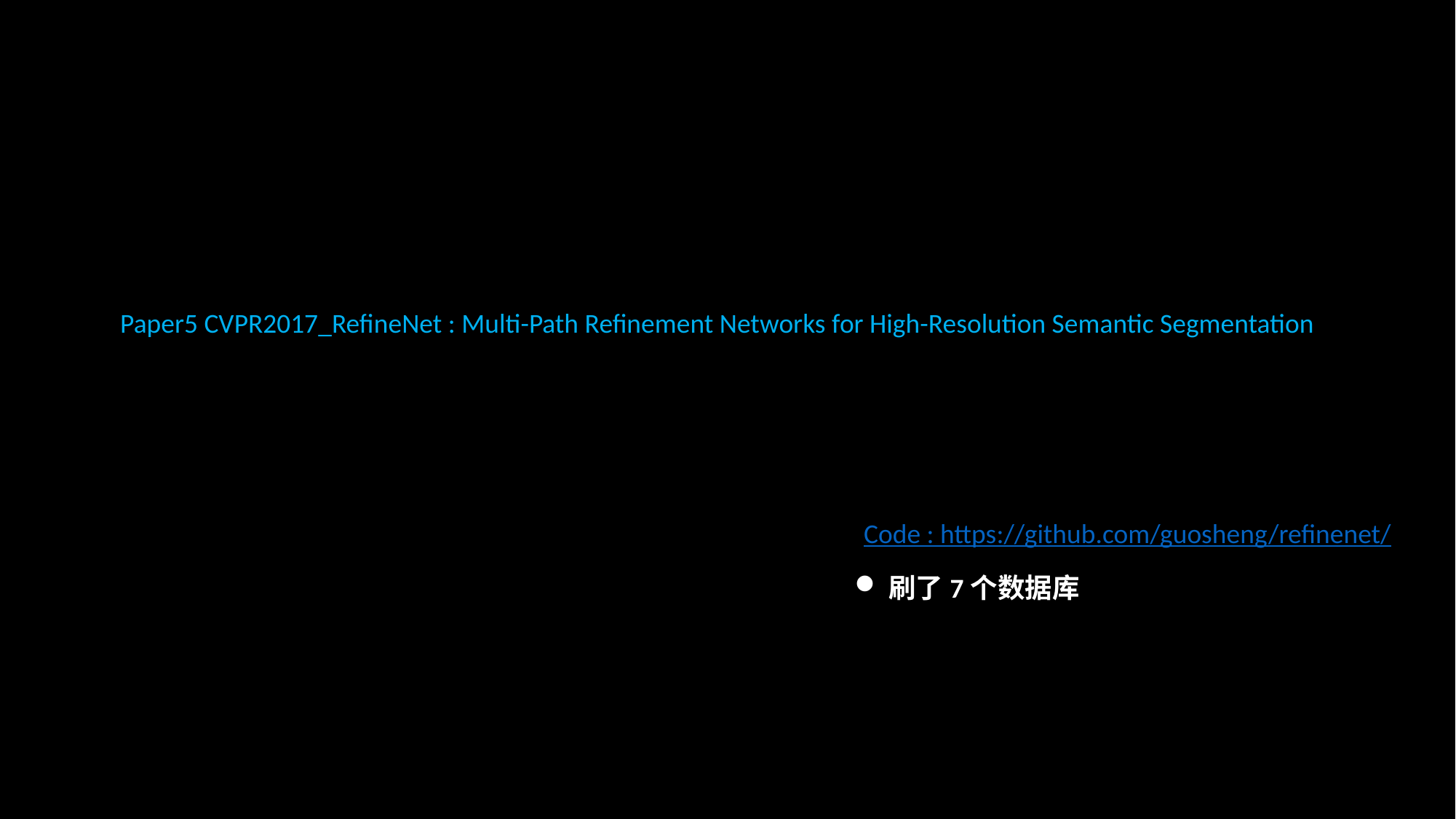

Paper5 CVPR2017_RefineNet : Multi-Path Refinement Networks for High-Resolution Semantic Segmentation
Code : https://github.com/guosheng/refinenet/
刷了7个数据库